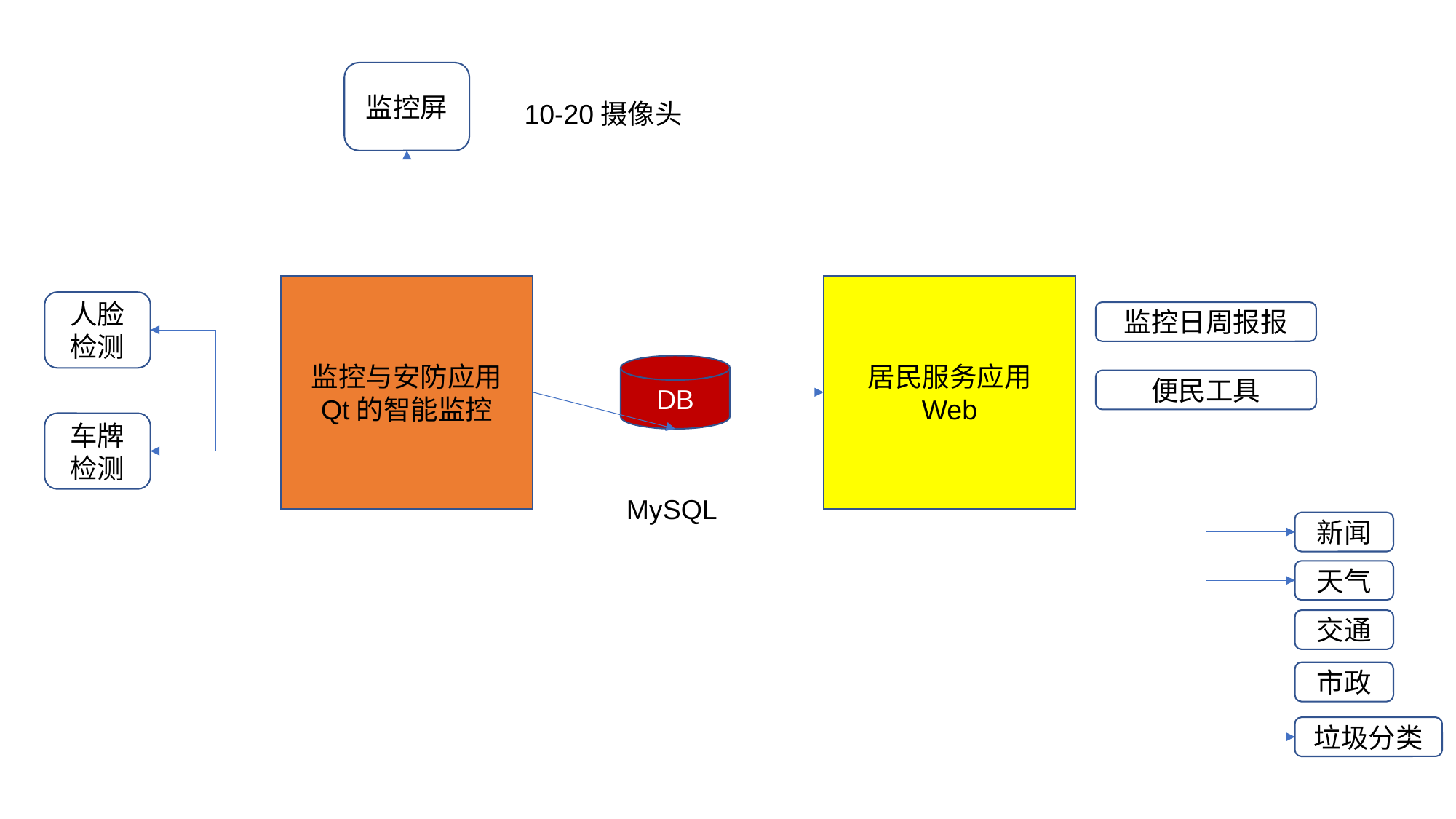

监控屏
10-20摄像头
居民服务应用
Web
监控与安防应用
Qt的智能监控
人脸检测
监控日周报报
DB
便民工具
车牌检测
MySQL
新闻
天气
交通
市政
垃圾分类